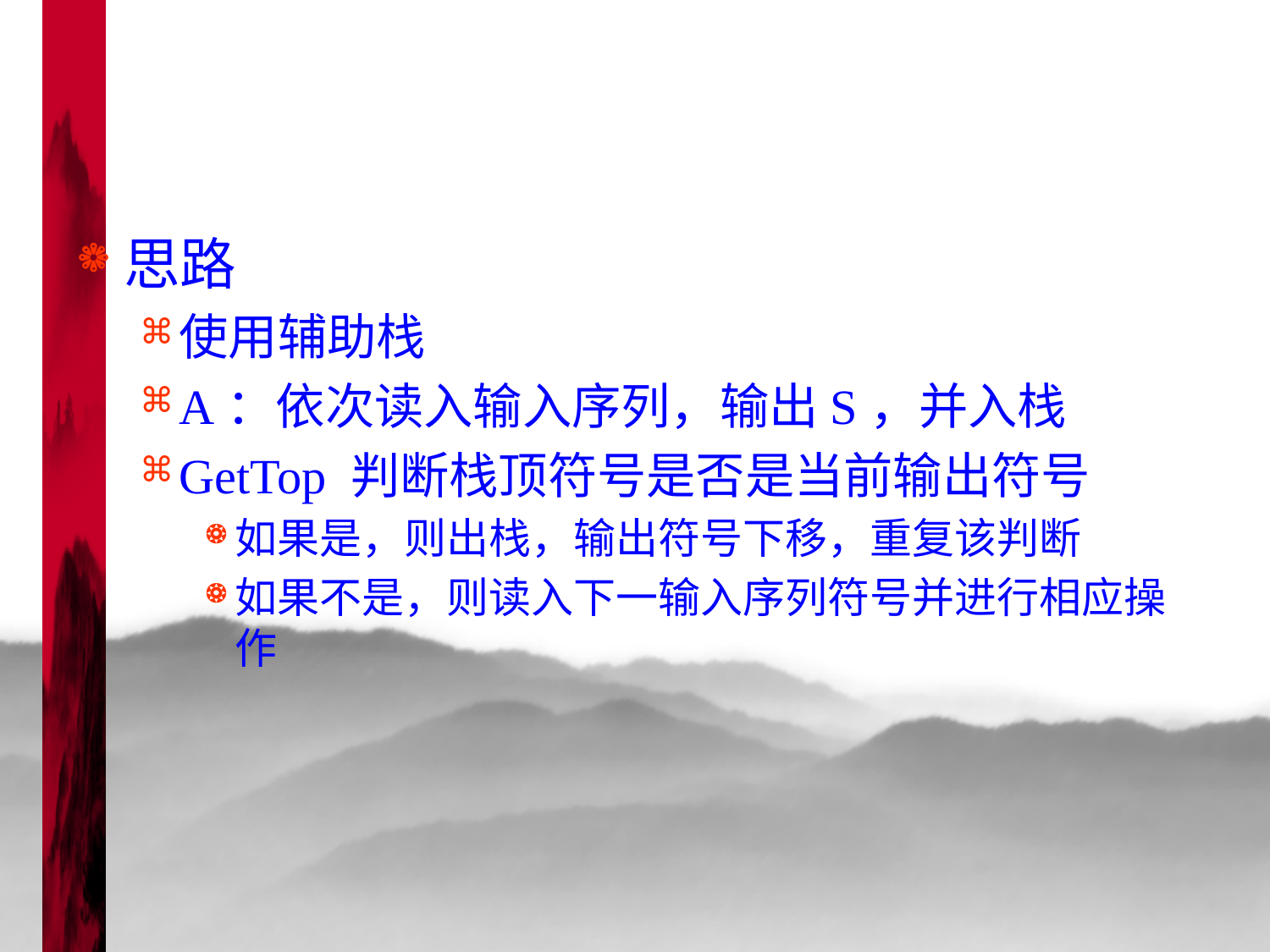

#
思路
使用辅助栈
A：依次读入输入序列，输出S，并入栈
GetTop 判断栈顶符号是否是当前输出符号
如果是，则出栈，输出符号下移，重复该判断
如果不是，则读入下一输入序列符号并进行相应操作